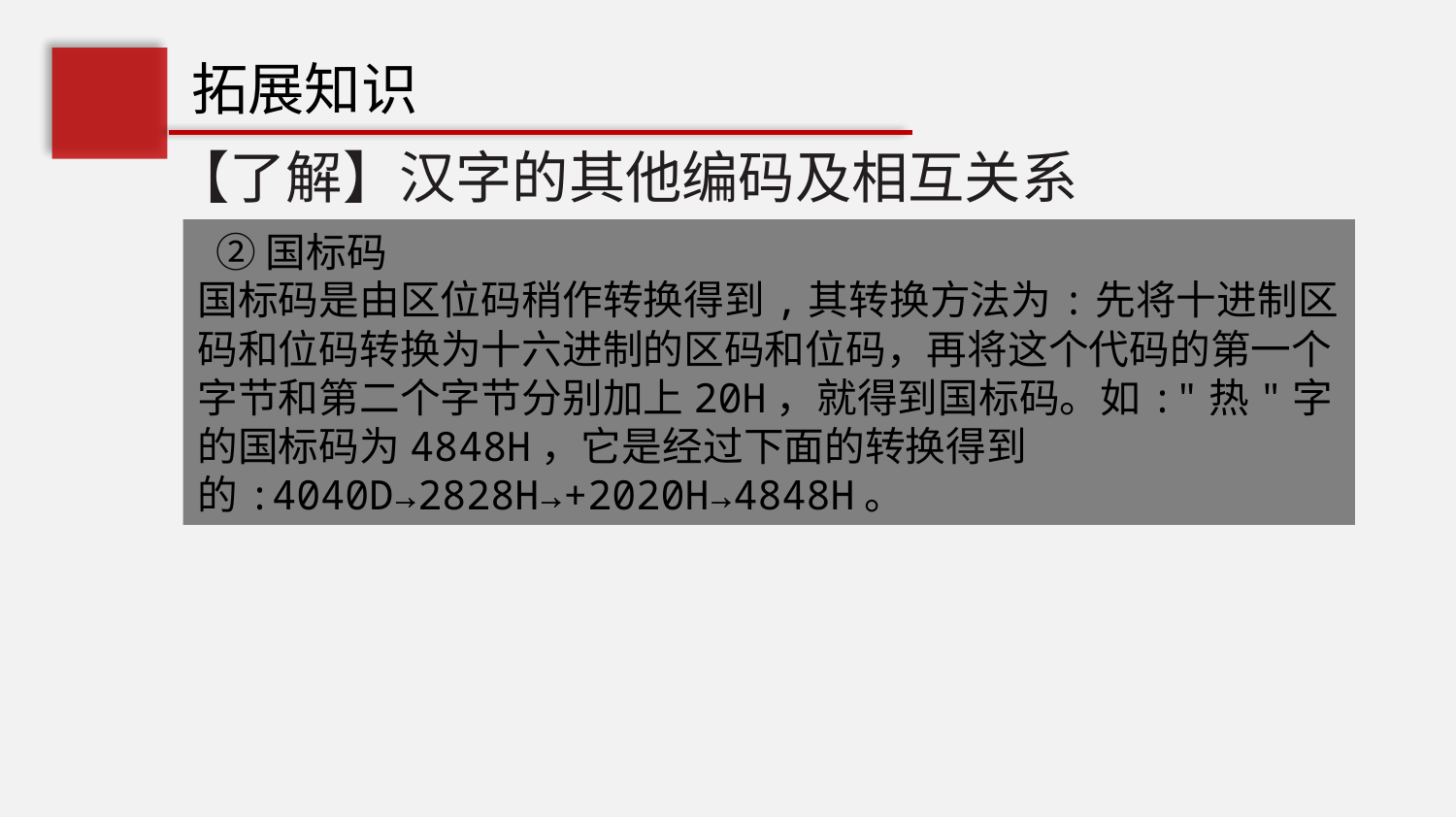

拓展知识

【了解】汉字的其他编码及相互关系
  ②国标码
国标码是由区位码稍作转换得到,其转换方法为:先将十进制区码和位码转换为十六进制的区码和位码，再将这个代码的第一个字节和第二个字节分别加上20H，就得到国标码。如:"热"字的国标码为4848H，它是经过下面的转换得到的:4040D→2828H→+2020H→4848H。